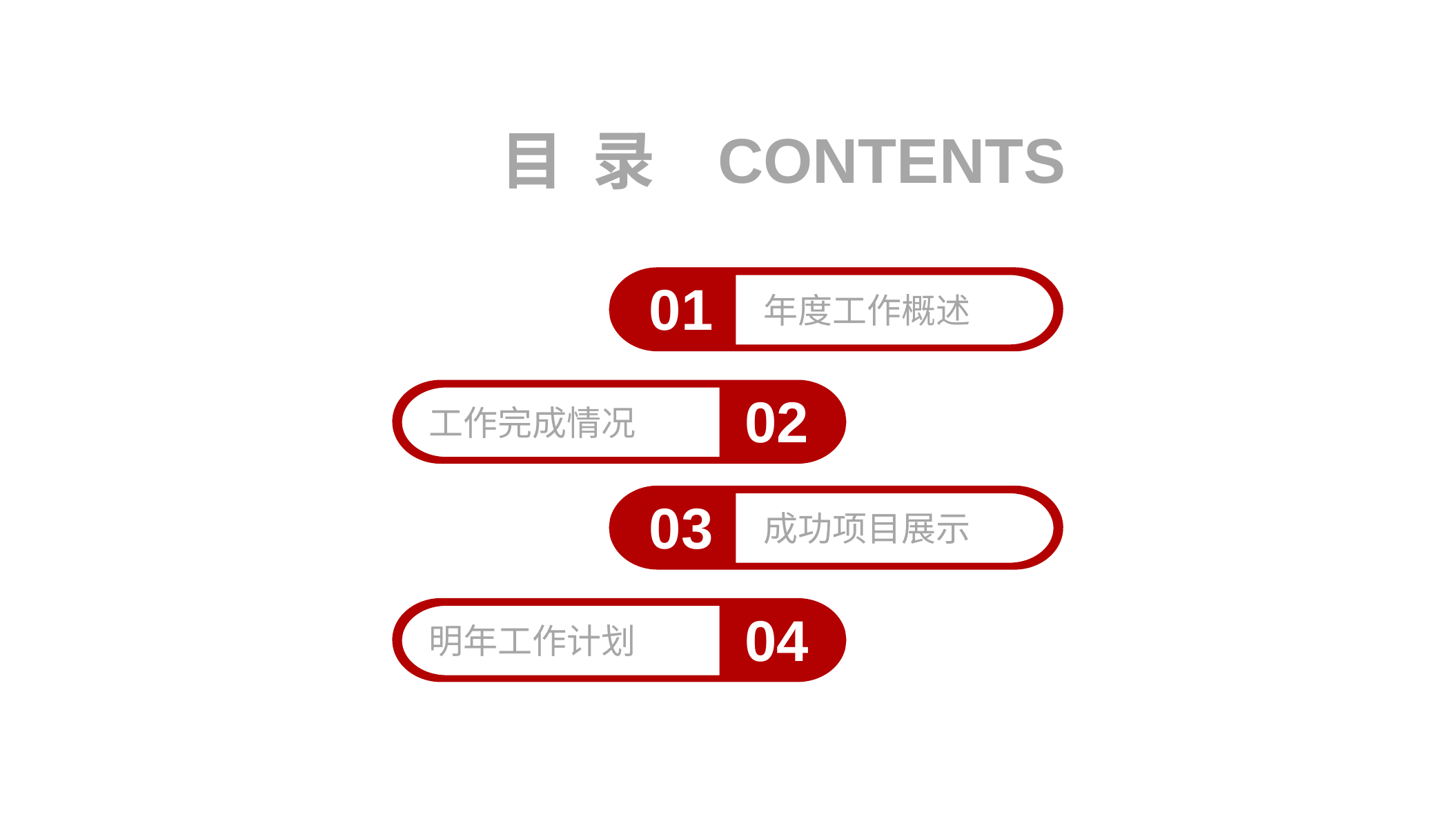

目  录
CONTENTS
年度工作概述
01
工作完成情况
02
成功项目展示
03
明年工作计划
04